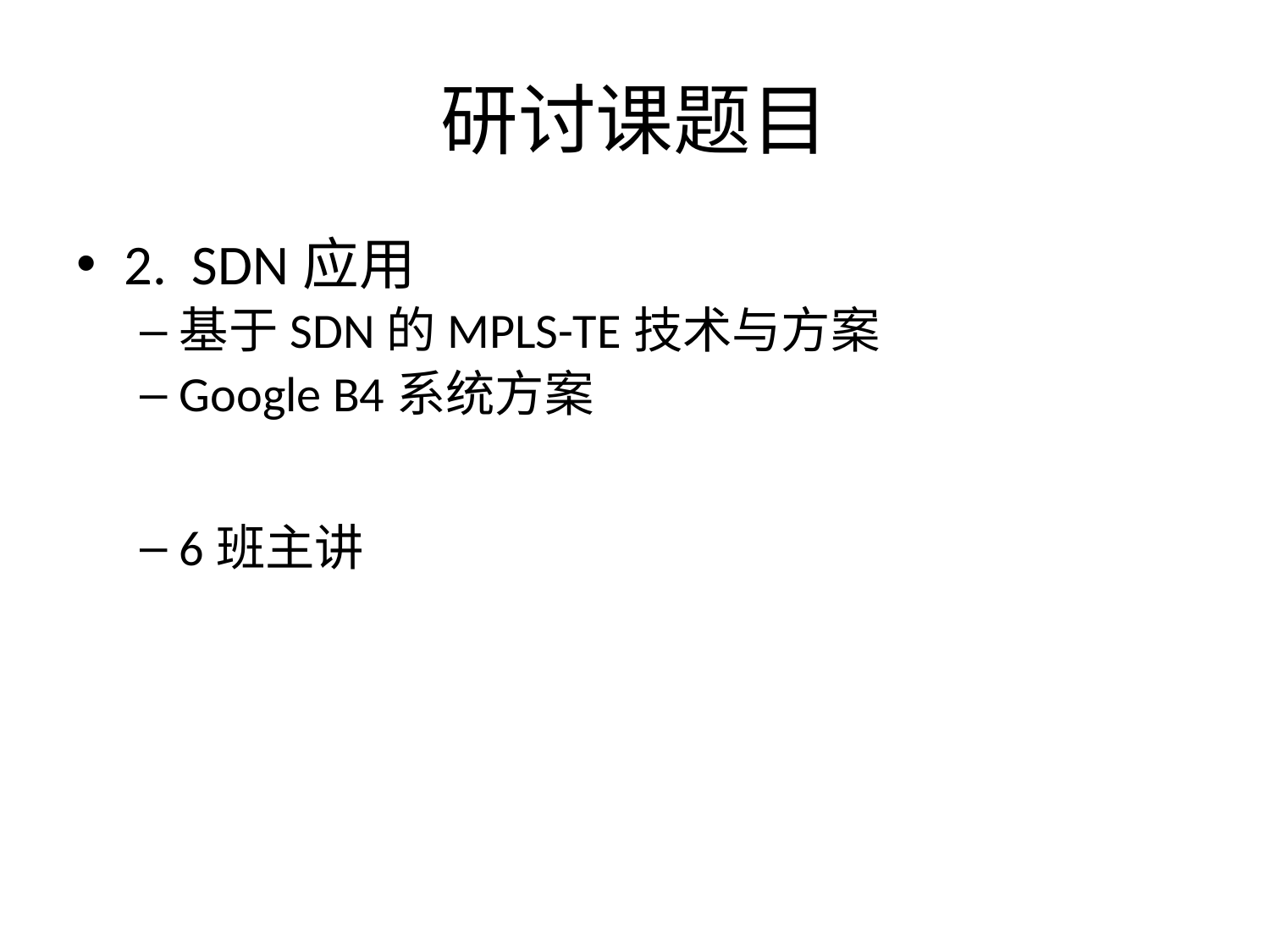

# 研讨课题目
2.  SDN应用
基于SDN的MPLS-TE技术与方案
Google B4系统方案

6班主讲